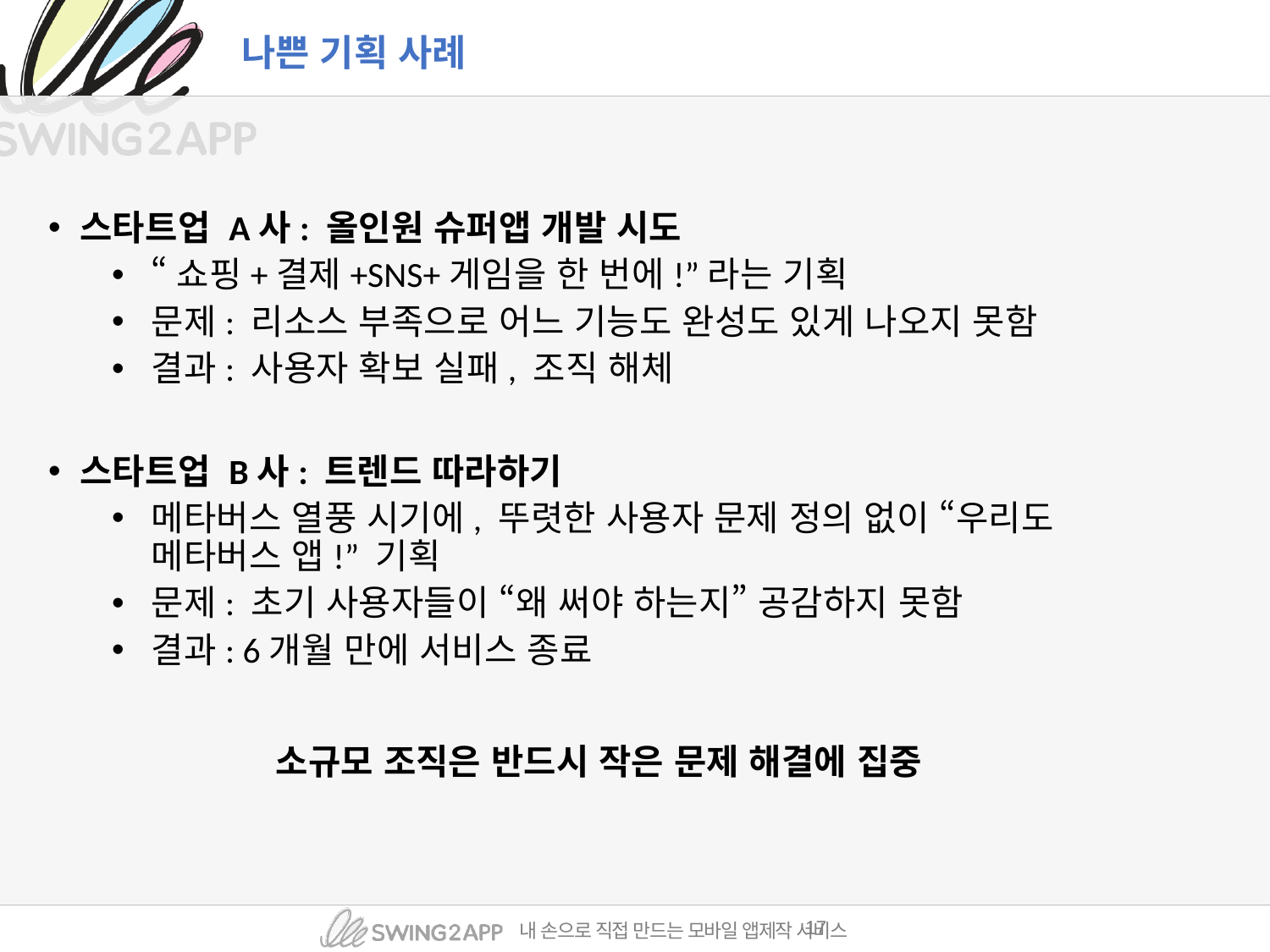

# 나쁜 기획 사례
스타트업 A사: 올인원 슈퍼앱 개발 시도
“쇼핑+결제+SNS+게임을 한 번에!”라는 기획
문제: 리소스 부족으로 어느 기능도 완성도 있게 나오지 못함
결과: 사용자 확보 실패, 조직 해체

스타트업 B사: 트렌드 따라하기
메타버스 열풍 시기에, 뚜렷한 사용자 문제 정의 없이 “우리도 메타버스 앱!” 기획
문제: 초기 사용자들이 “왜 써야 하는지” 공감하지 못함
결과: 6개월 만에 서비스 종료

소규모 조직은 반드시 작은 문제 해결에 집중